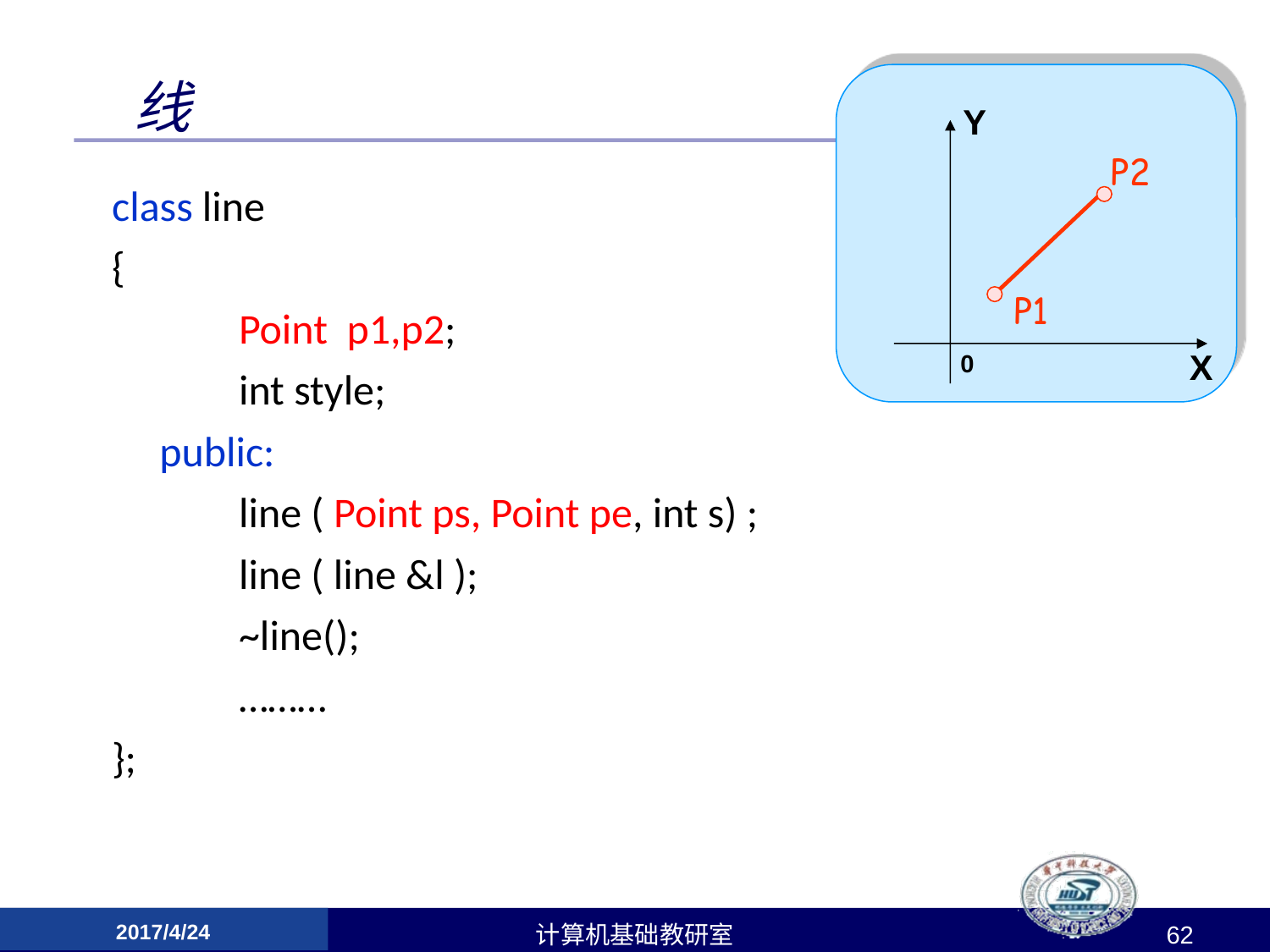

# 线

Y

X
0

  P2

P1

class line
{
      	Point  p1,p2;
	int style;
     public:
	line ( Point ps, Point pe, int s) ;
	line ( line &l );
	~line();
	………
};
2017/4/24
计算机基础教研室
62